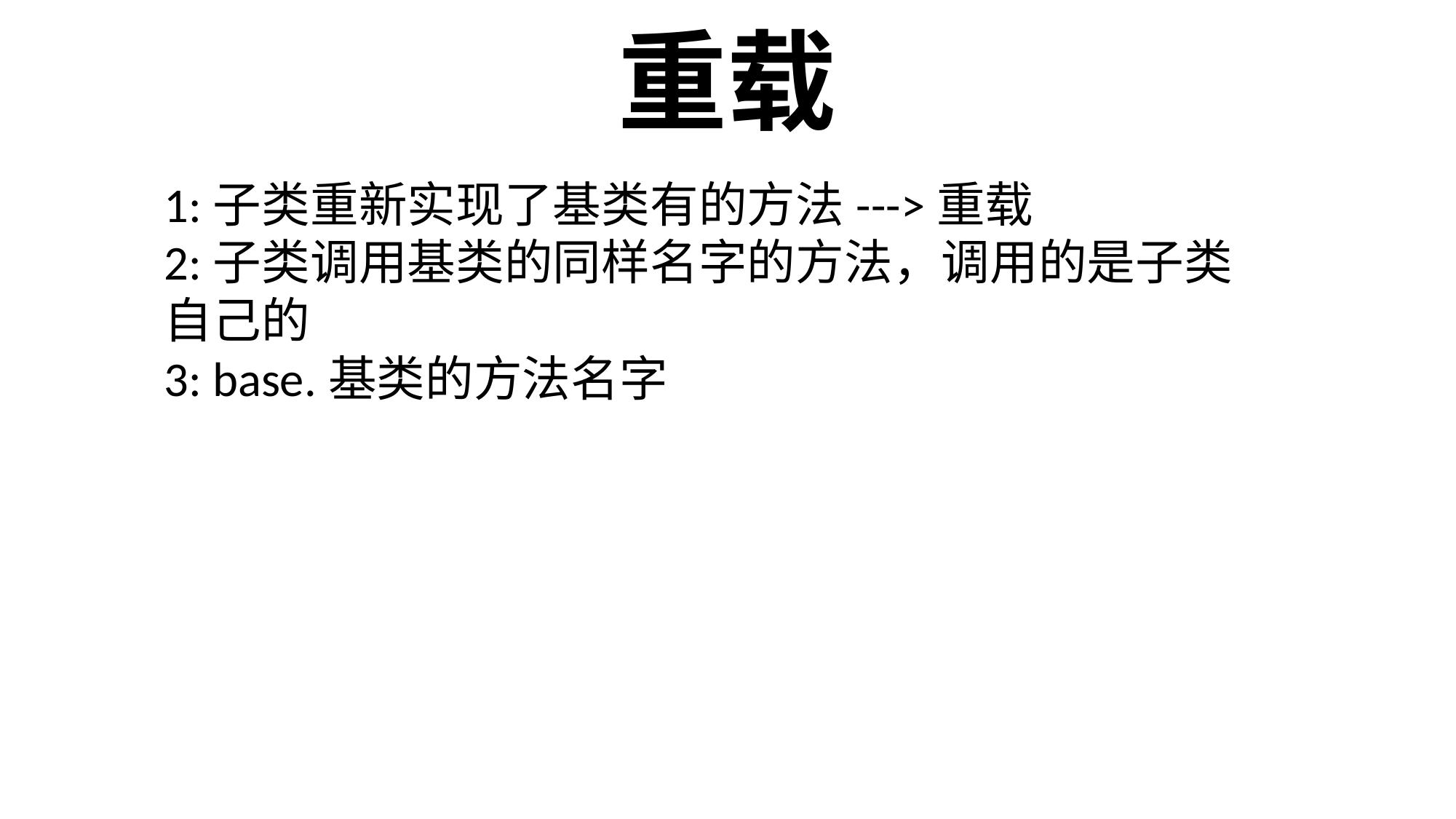

重载
1:子类重新实现了基类有的方法--->重载
2:子类调用基类的同样名字的方法，调用的是子类自己的
3: base.基类的方法名字
4